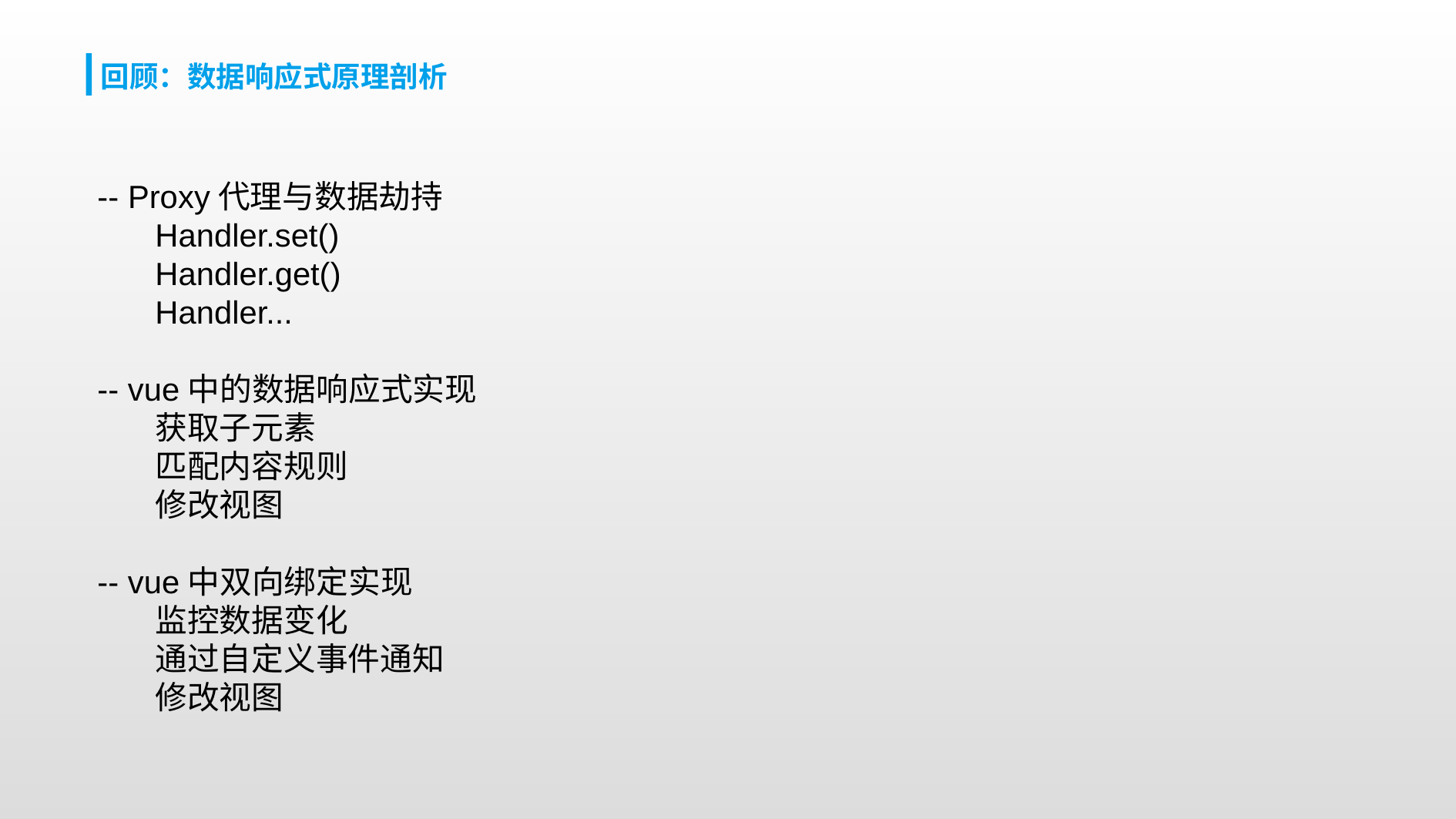

回顾：数据响应式原理剖析
-- Proxy代理与数据劫持
Handler.set()
Handler.get()
Handler...

-- vue中的数据响应式实现
获取子元素
匹配内容规则
修改视图

-- vue中双向绑定实现
监控数据变化
通过自定义事件通知
修改视图